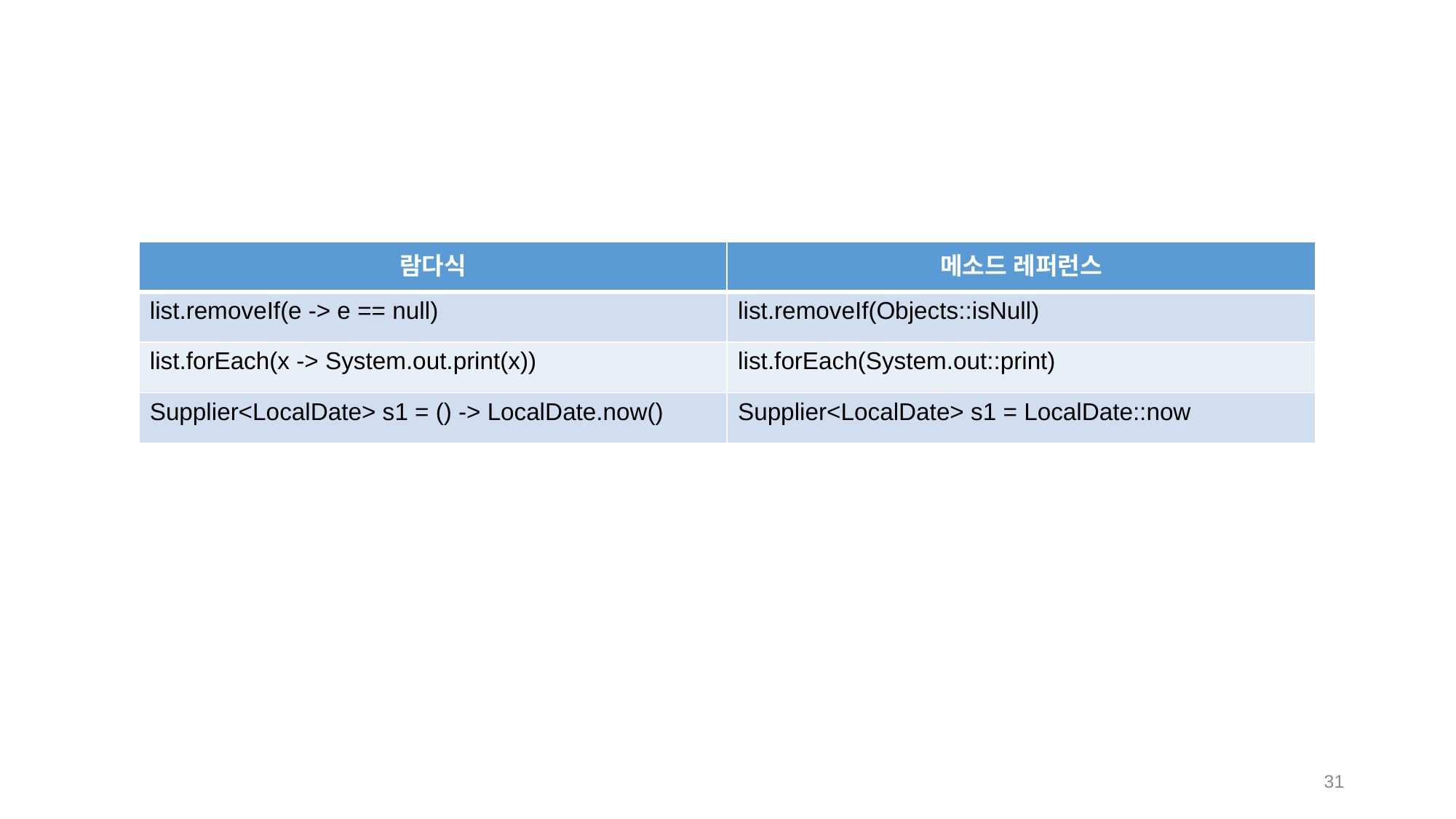

| 람다식 | 메소드 레퍼런스 |
| --- | --- |
| list.removeIf(e -> e == null) | list.removeIf(Objects::isNull) |
| list.forEach(x -> System.out.print(x)) | list.forEach(System.out::print) |
| Supplier<LocalDate> s1 = () -> LocalDate.now() | Supplier<LocalDate> s1 = LocalDate::now |
31